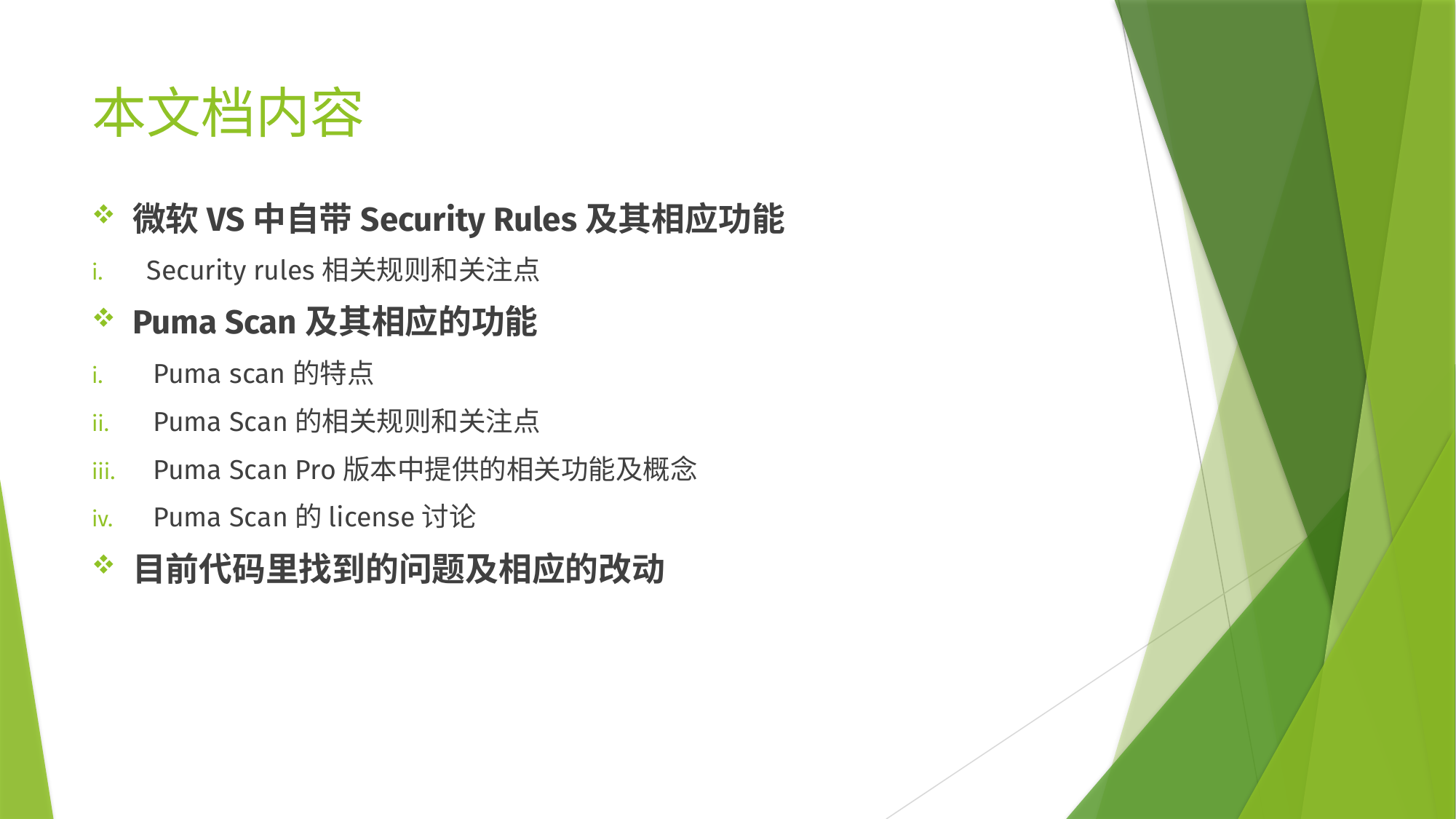

# 本文档内容
微软VS中自带Security Rules及其相应功能
 Security rules相关规则和关注点
Puma Scan及其相应的功能
Puma scan的特点
Puma Scan的相关规则和关注点
Puma Scan Pro版本中提供的相关功能及概念
Puma Scan的license讨论
目前代码里找到的问题及相应的改动